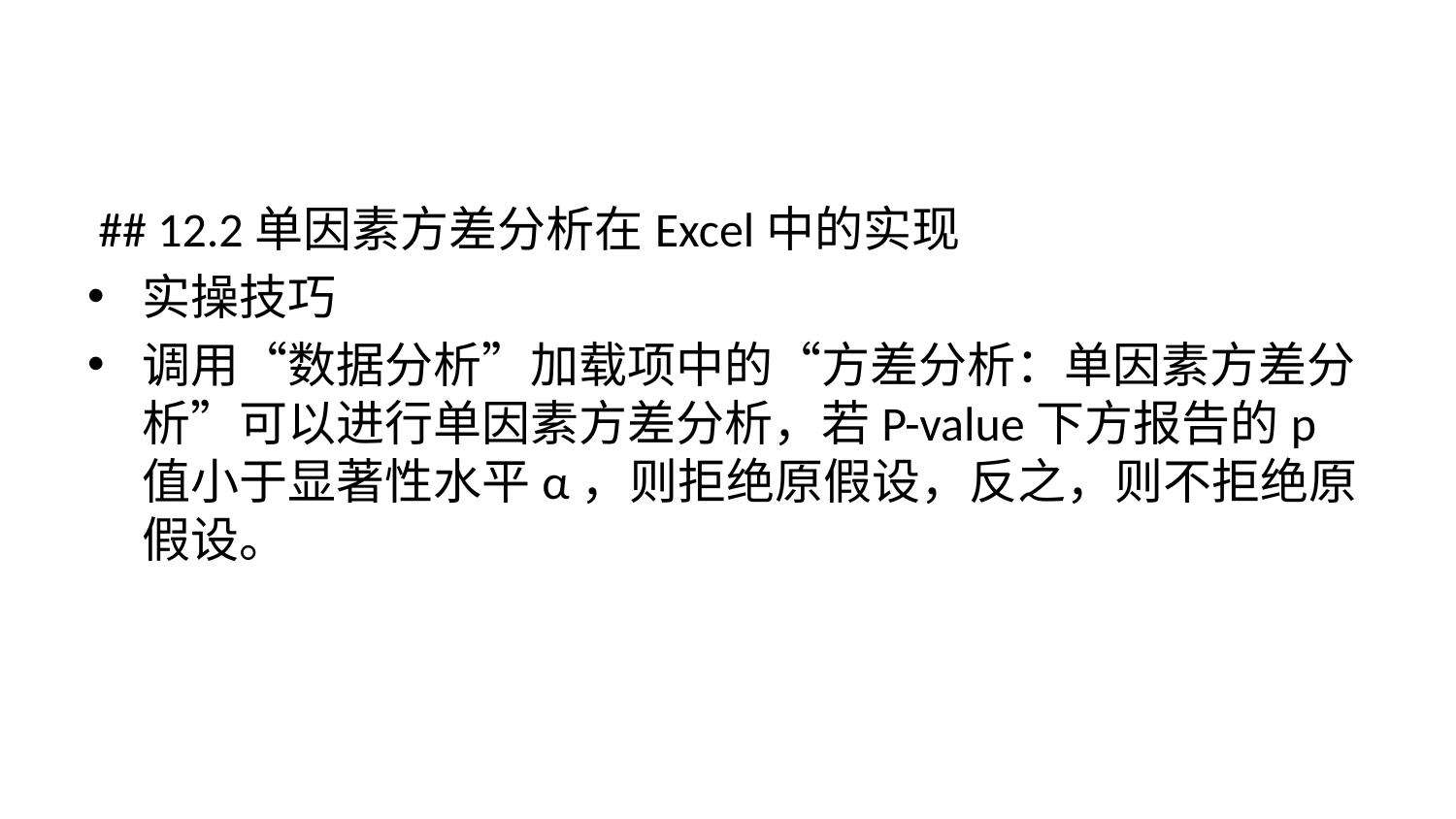

## 12.2单因素方差分析在Excel中的实现
实操技巧
调用“数据分析”加载项中的“方差分析：单因素方差分析”可以进行单因素方差分析，若P-value下方报告的p值小于显著性水平α，则拒绝原假设，反之，则不拒绝原假设。